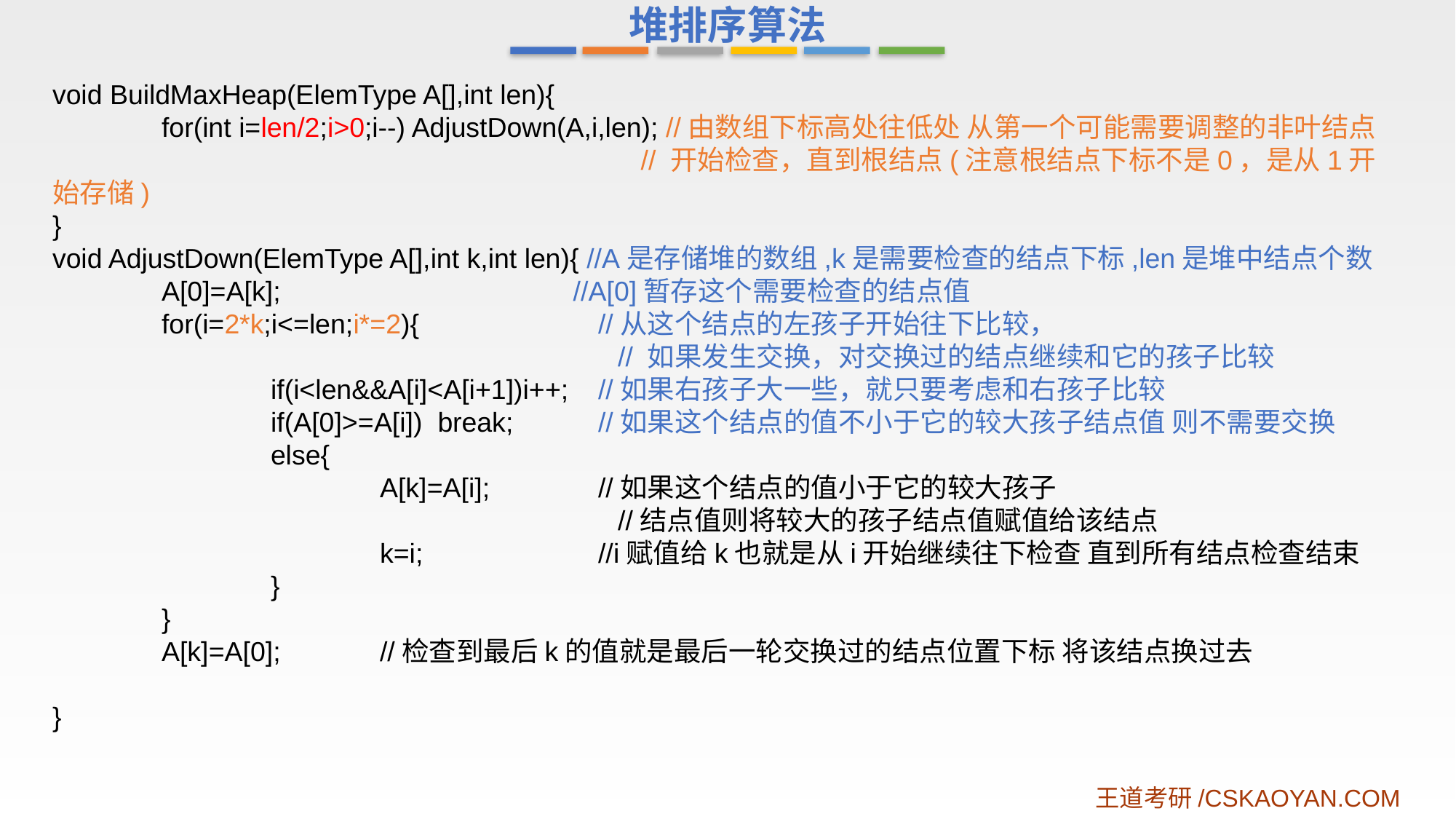

堆排序算法

void BuildMaxHeap(ElemType A[],int len){
	for(int i=len/2;i>0;i--) AdjustDown(A,i,len); //由数组下标高处往低处 从第一个可能需要调整的非叶结点
                                                                             // 开始检查，直到根结点(注意根结点下标不是0，是从1开始存储)
}
void AdjustDown(ElemType A[],int k,int len){ //A是存储堆的数组,k是需要检查的结点下标,len是堆中结点个数
	A[0]=A[k]; 		           //A[0]暂存这个需要检查的结点值
	for(i=2*k;i<=len;i*=2){		//从这个结点的左孩子开始往下比较，
                                                                          // 如果发生交换，对交换过的结点继续和它的孩子比较
		if(i<len&&A[i]<A[i+1])i++;	//如果右孩子大一些，就只要考虑和右孩子比较
		if(A[0]>=A[i])  break;	//如果这个结点的值不小于它的较大孩子结点值 则不需要交换
		else{
			A[k]=A[i];	//如果这个结点的值小于它的较大孩子
                                                                          //结点值则将较大的孩子结点值赋值给该结点
			k=i;		//i赋值给k也就是从i开始继续往下检查 直到所有结点检查结束
		}
	}
	A[k]=A[0];	//检查到最后k的值就是最后一轮交换过的结点位置下标 将该结点换过去
}
王道考研/CSKAOYAN.COM